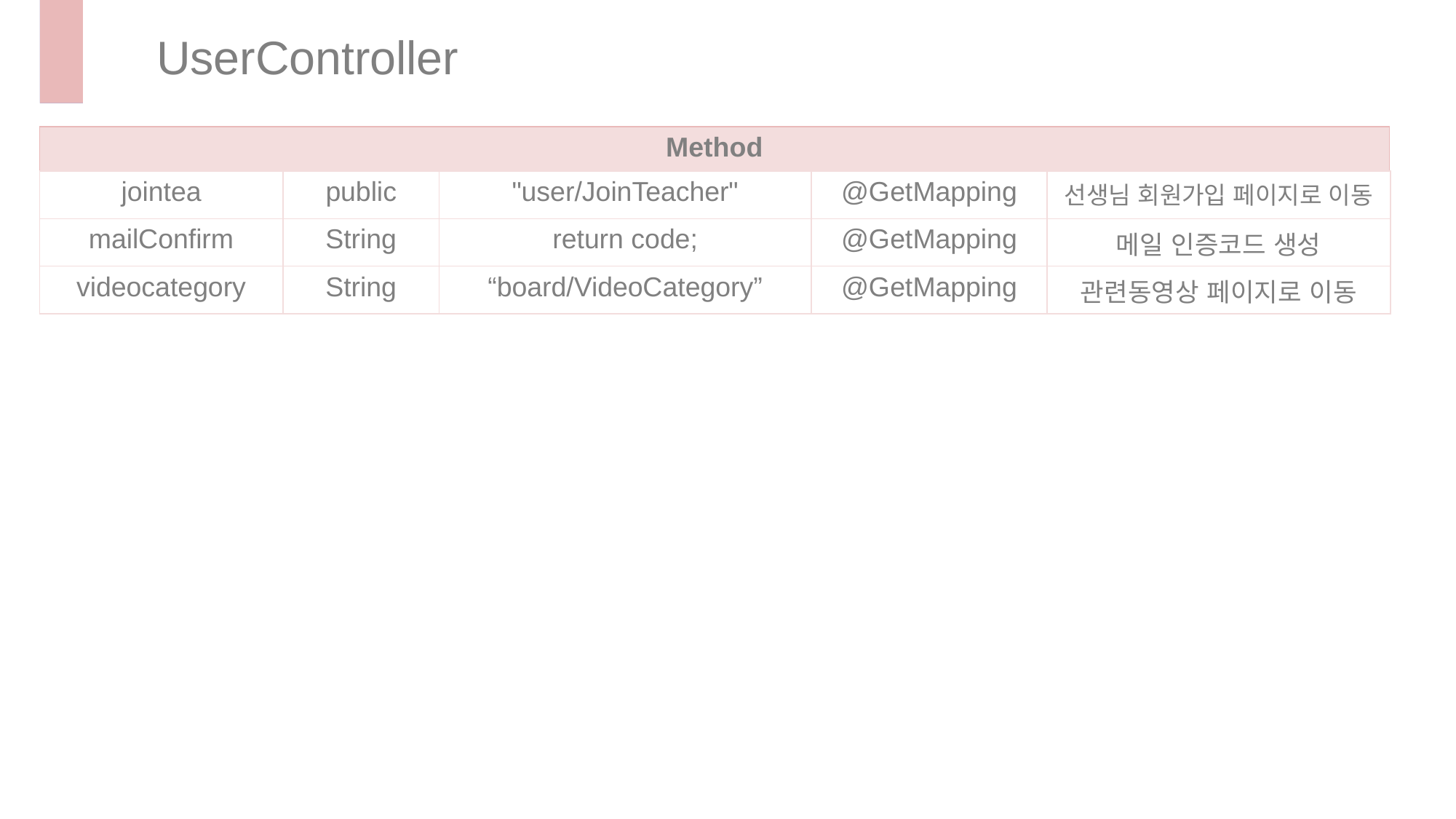

UserController
| Method |
| --- |
| jointea | public | "user/JoinTeacher" | @GetMapping | 선생님 회원가입 페이지로 이동 |
| --- | --- | --- | --- | --- |
| mailConfirm | String | return code; | @GetMapping | 메일 인증코드 생성 |
| videocategory | String | “board/VideoCategory” | @GetMapping | 관련동영상 페이지로 이동 |